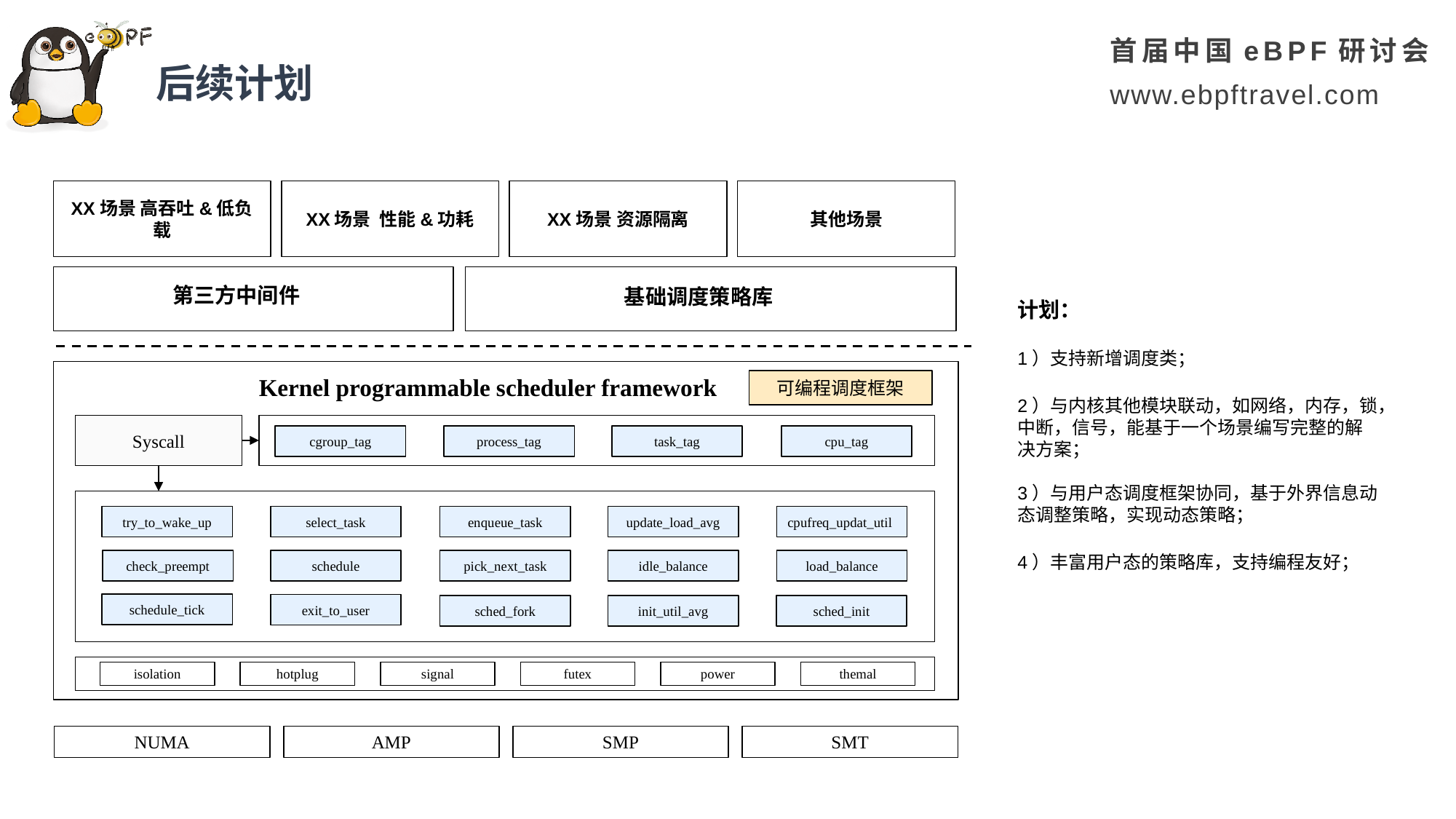

后续计划
XX场景 高吞吐&低负载
XX场景  性能&功耗
XX场景 资源隔离
其他场景

第三方中间件
基础调度策略库
计划：

1）支持新增调度类；

2）与内核其他模块联动，如网络，内存，锁，中断，信号，能基于一个场景编写完整的解决方案；

3）与用户态调度框架协同，基于外界信息动态调整策略，实现动态策略；

4）丰富用户态的策略库，支持编程友好；

Kernel programmable scheduler framework
可编程调度框架
Syscall

cgroup_tag
process_tag
task_tag
cpu_tag

try_to_wake_up
select_task
enqueue_task
update_load_avg
cpufreq_updat_util
check_preempt
schedule
pick_next_task
idle_balance
load_balance
schedule_tick
exit_to_user
sched_fork
init_util_avg
sched_init

isolation
hotplug
signal
futex
power
themal
AMP
SMT
NUMA
SMP